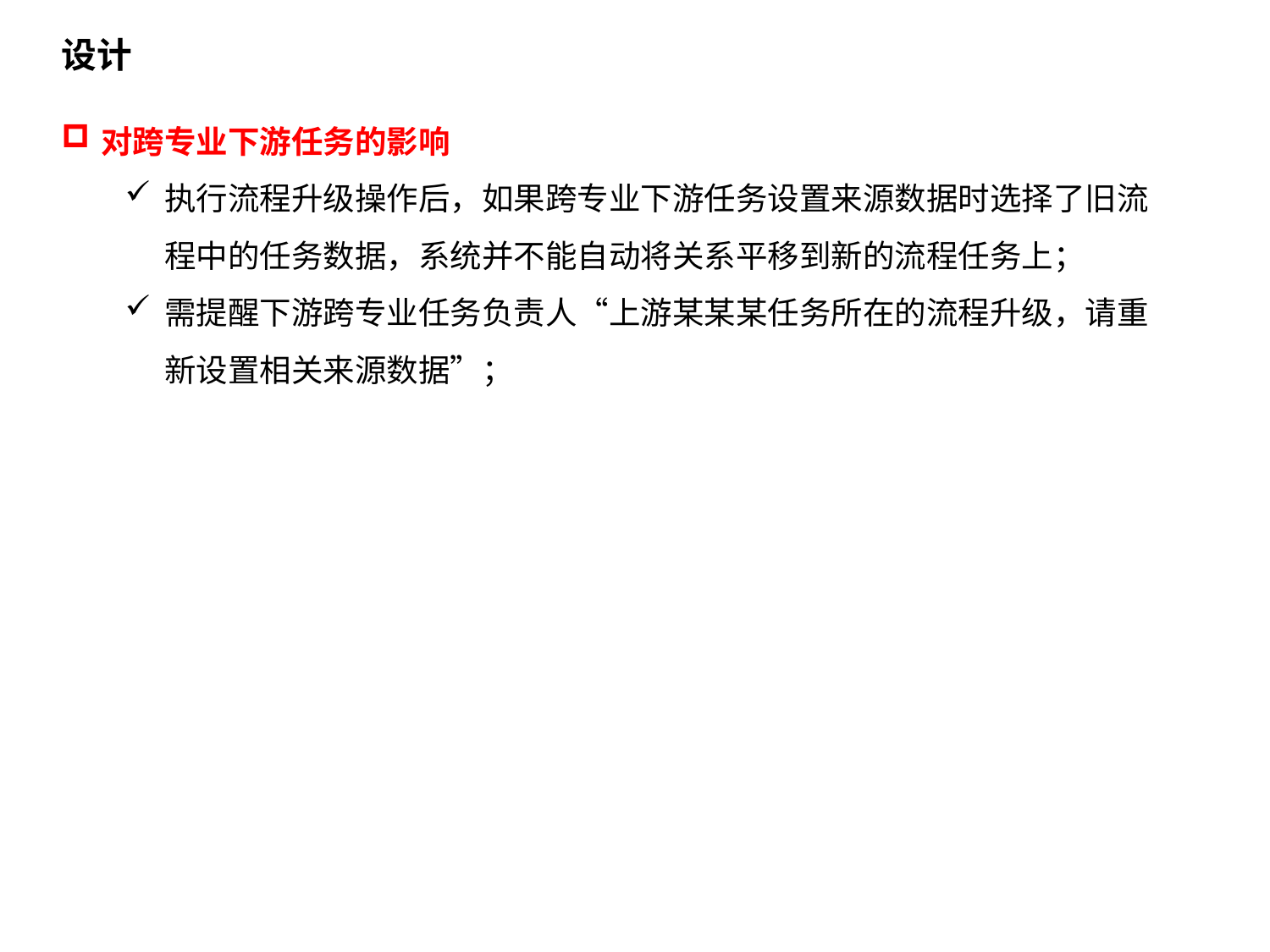

设计
对跨专业下游任务的影响
执行流程升级操作后，如果跨专业下游任务设置来源数据时选择了旧流程中的任务数据，系统并不能自动将关系平移到新的流程任务上；
需提醒下游跨专业任务负责人“上游某某某任务所在的流程升级，请重新设置相关来源数据”；